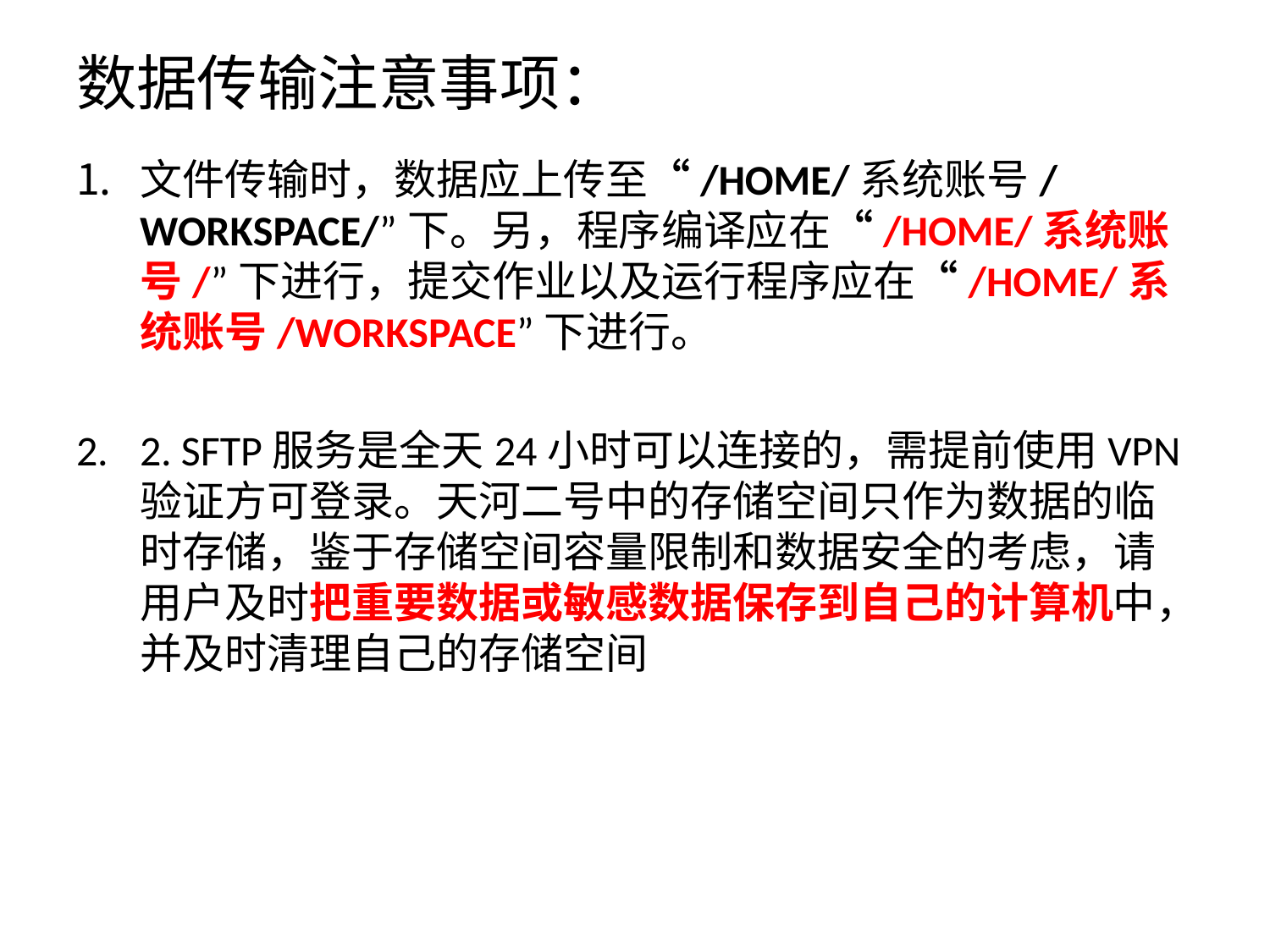

# 数据传输注意事项：
文件传输时，数据应上传至“/HOME/系统账号/WORKSPACE/”下。另，程序编译应在“/HOME/系统账号/”下进行，提交作业以及运行程序应在“/HOME/系统账号/WORKSPACE”下进行。

2. SFTP服务是全天24小时可以连接的，需提前使用VPN验证方可登录。天河二号中的存储空间只作为数据的临时存储，鉴于存储空间容量限制和数据安全的考虑，请用户及时把重要数据或敏感数据保存到自己的计算机中，并及时清理自己的存储空间